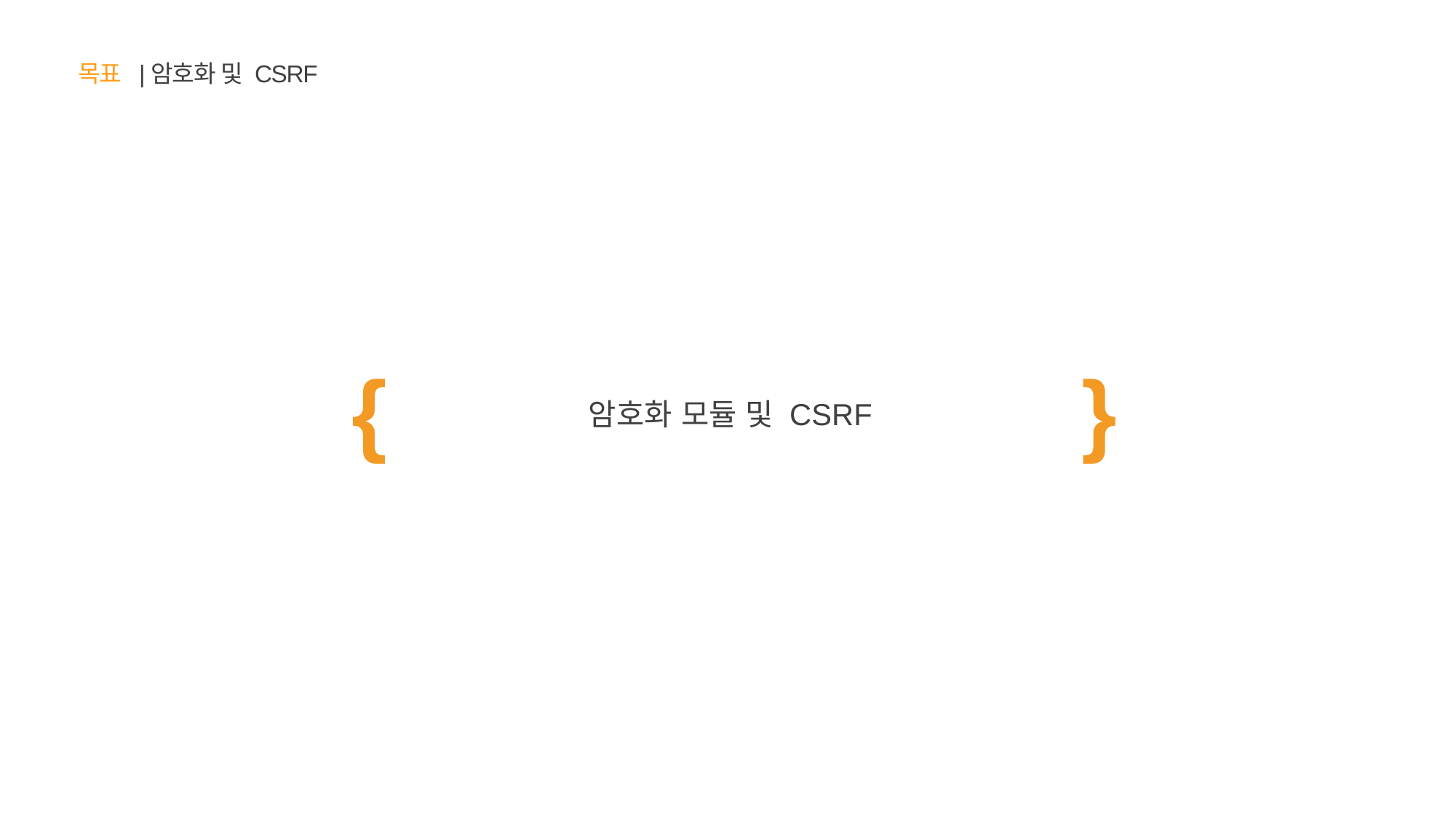

목표  |암호화 및 CSRF
{
}
암호화 모듈 및 CSRF